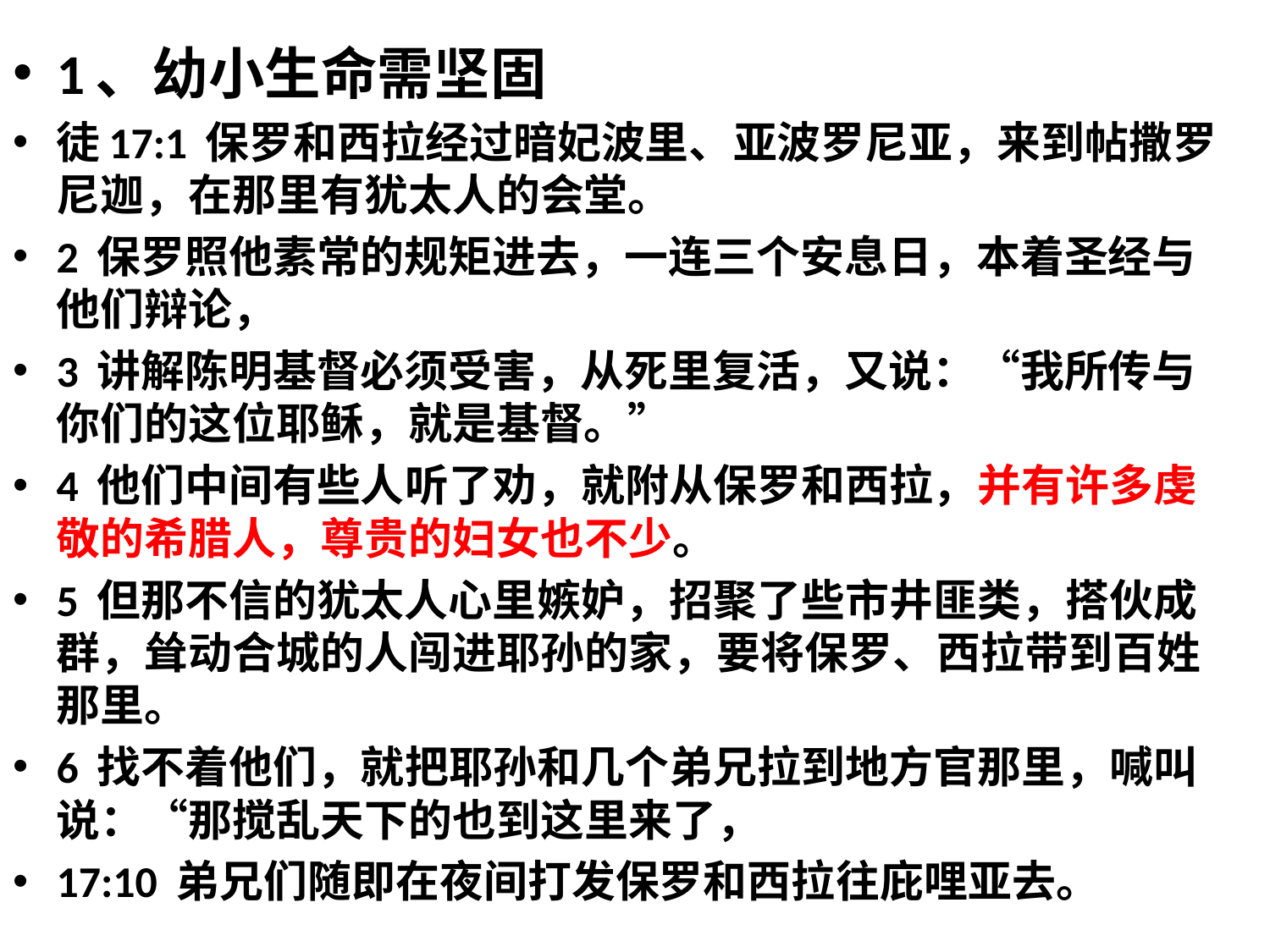

1、幼小生命需坚固
徒17:1 保罗和西拉经过暗妃波里、亚波罗尼亚，来到帖撒罗尼迦，在那里有犹太人的会堂。
2 保罗照他素常的规矩进去，一连三个安息日，本着圣经与他们辩论，
3 讲解陈明基督必须受害，从死里复活，又说：“我所传与你们的这位耶稣，就是基督。”
4 他们中间有些人听了劝，就附从保罗和西拉，并有许多虔敬的希腊人，尊贵的妇女也不少。
5 但那不信的犹太人心里嫉妒，招聚了些市井匪类，搭伙成群，耸动合城的人闯进耶孙的家，要将保罗、西拉带到百姓那里。
6 找不着他们，就把耶孙和几个弟兄拉到地方官那里，喊叫说：“那搅乱天下的也到这里来了，
17:10 弟兄们随即在夜间打发保罗和西拉往庇哩亚去。